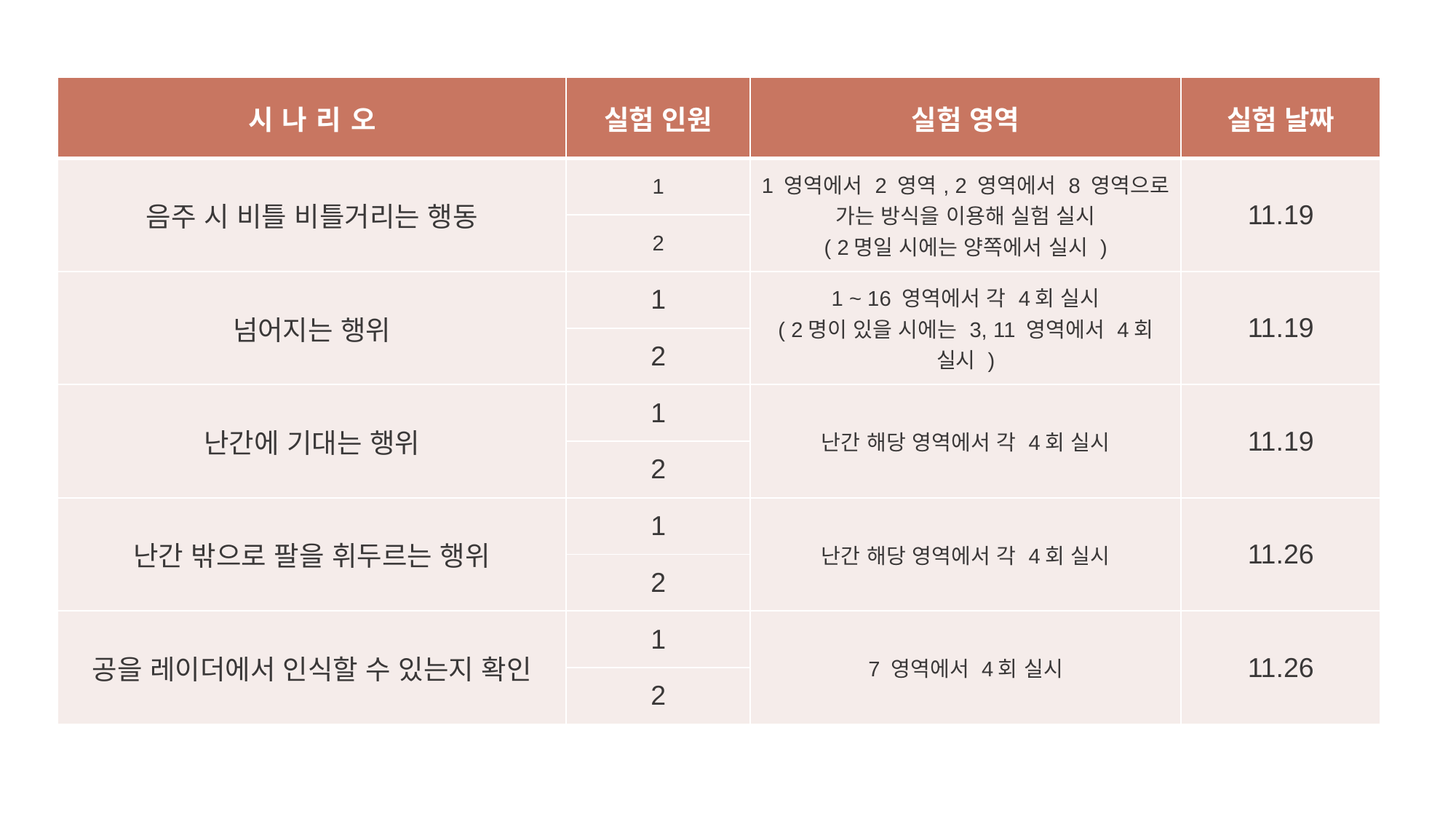

| 시나리오 | 실험 인원 | 실험 영역 | 실험 날짜 |
| --- | --- | --- | --- |
| 음주 시 비틀 비틀거리는 행동 | 1 | 1 영역에서 2 영역, 2 영역에서 8 영역으로 가는 방식을 이용해 실험 실시 ( 2명일 시에는 양쪽에서 실시 ) | 11.19 |
|  | 2 |  |  |
| 넘어지는 행위 | 1 | 1 ~ 16 영역에서 각 4회 실시 ( 2명이 있을 시에는 3, 11 영역에서 4회 실시 ) | 11.19 |
|  | 2 |  |  |
| 난간에 기대는 행위 | 1 | 난간 해당 영역에서 각 4회 실시 | 11.19 |
|  | 2 |  |  |
| 난간 밖으로 팔을 휘두르는 행위 | 1 | 난간 해당 영역에서 각 4회 실시 | 11.26 |
|  | 2 |  |  |
| 공을 레이더에서 인식할 수 있는지 확인 | 1 | 7 영역에서 4회 실시 | 11.26 |
|  | 2 |  |  |